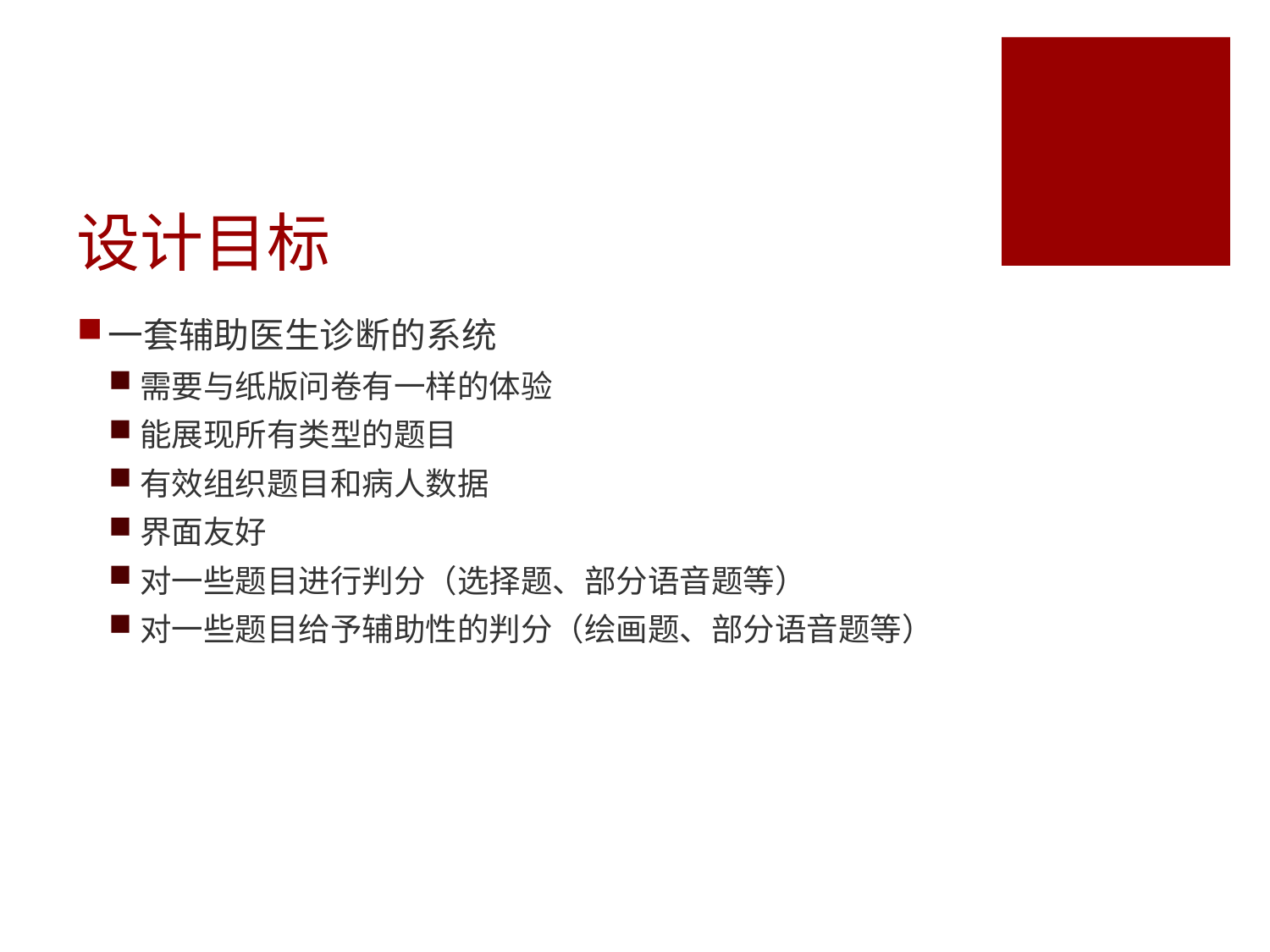

# 设计目标
一套辅助医生诊断的系统
需要与纸版问卷有一样的体验
能展现所有类型的题目
有效组织题目和病人数据
界面友好
对一些题目进行判分（选择题、部分语音题等）
对一些题目给予辅助性的判分（绘画题、部分语音题等）